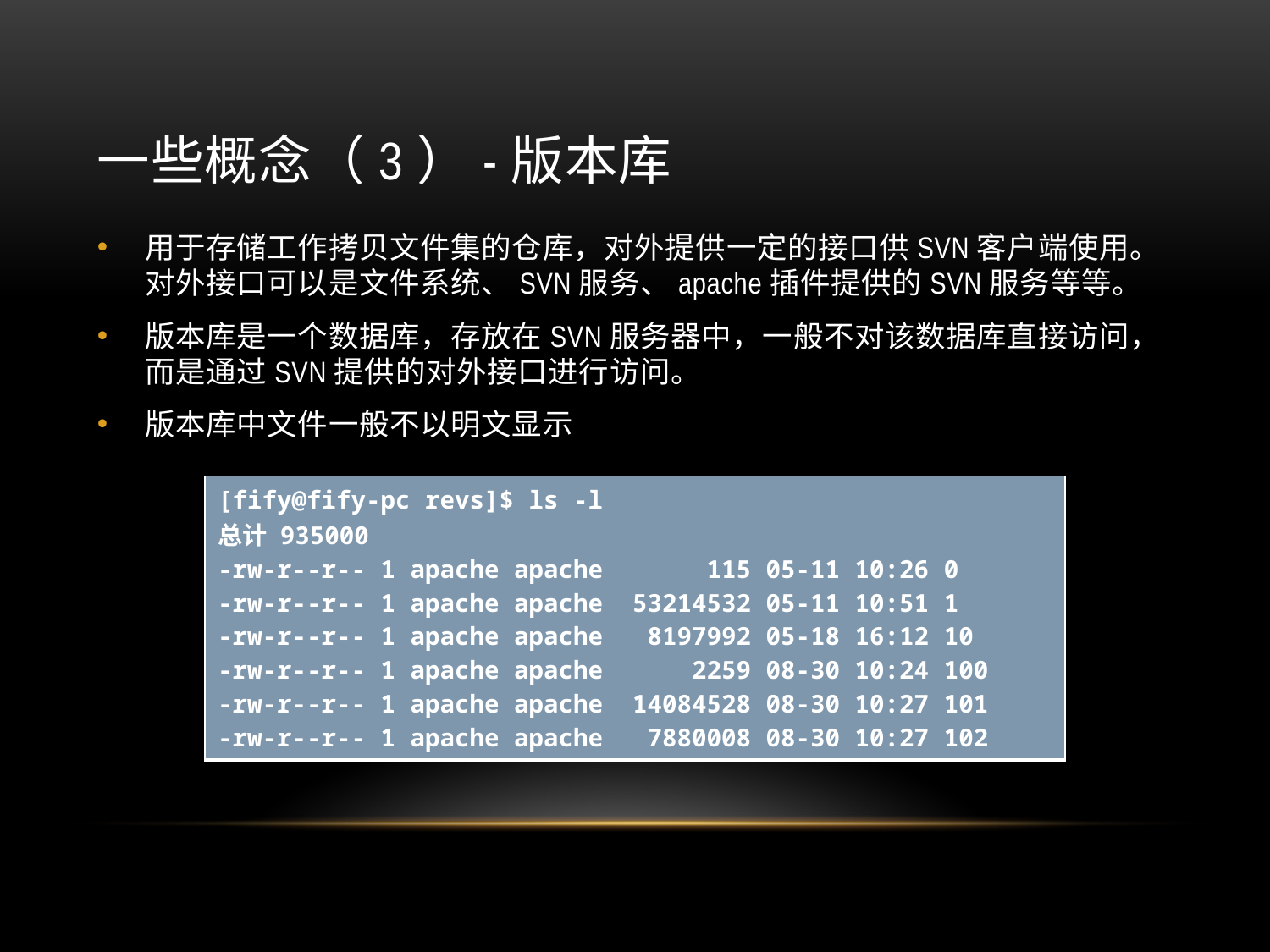

# 一些概念（3）-版本库
用于存储工作拷贝文件集的仓库，对外提供一定的接口供SVN客户端使用。对外接口可以是文件系统、SVN服务、apache插件提供的SVN服务等等。
版本库是一个数据库，存放在SVN服务器中，一般不对该数据库直接访问，而是通过SVN提供的对外接口进行访问。
版本库中文件一般不以明文显示

| [fify@fify-pc revs]$ ls -l 总计 935000 -rw-r--r-- 1 apache apache 115 05-11 10:26 0 -rw-r--r-- 1 apache apache 53214532 05-11 10:51 1 -rw-r--r-- 1 apache apache 8197992 05-18 16:12 10 -rw-r--r-- 1 apache apache 2259 08-30 10:24 100 -rw-r--r-- 1 apache apache 14084528 08-30 10:27 101 -rw-r--r-- 1 apache apache 7880008 08-30 10:27 102 |
| --- |